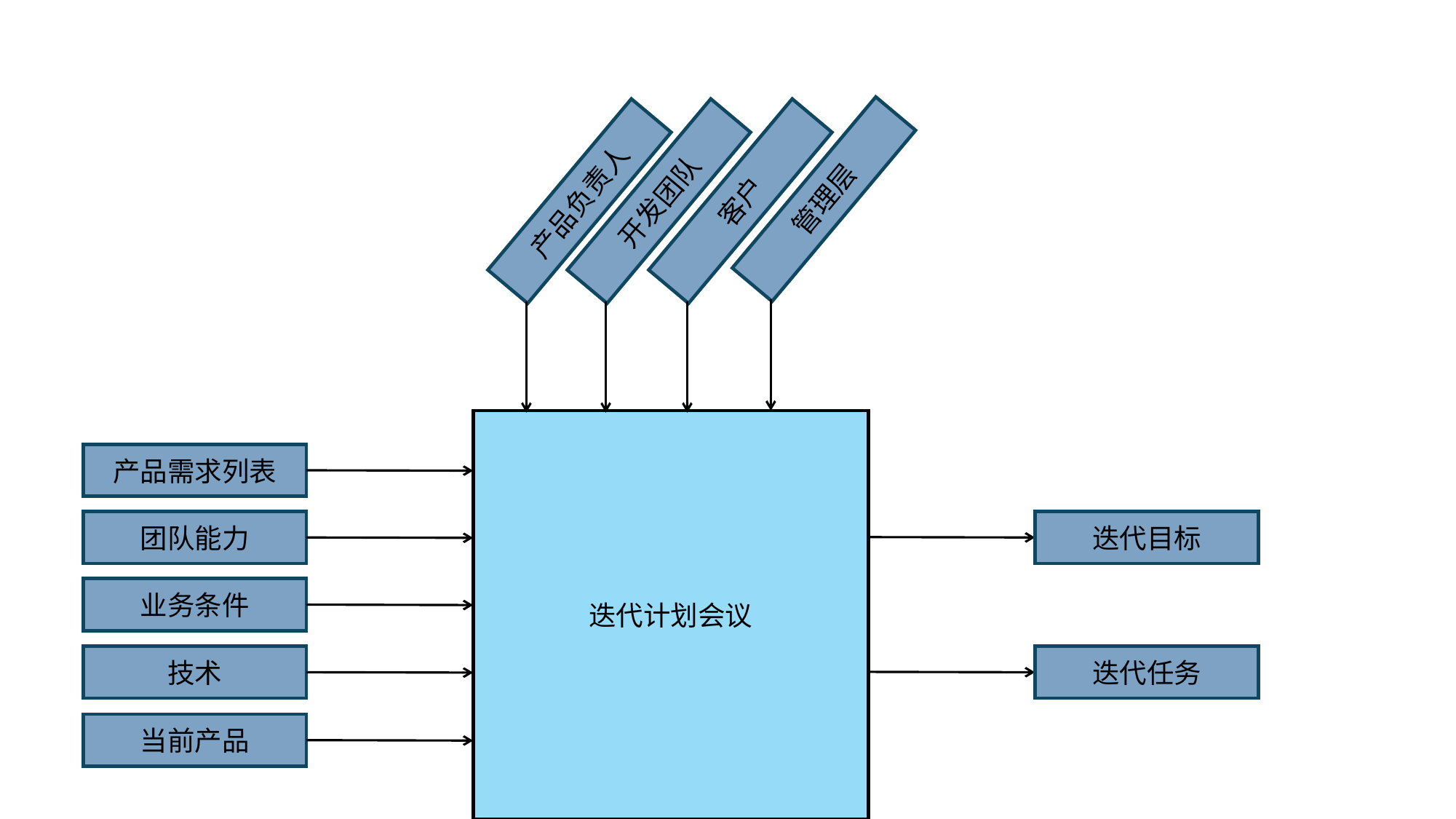

管理层
产品负责人
开发团队
客户
迭代计划会议
产品需求列表
团队能力
迭代目标
业务条件
技术
迭代任务
当前产品